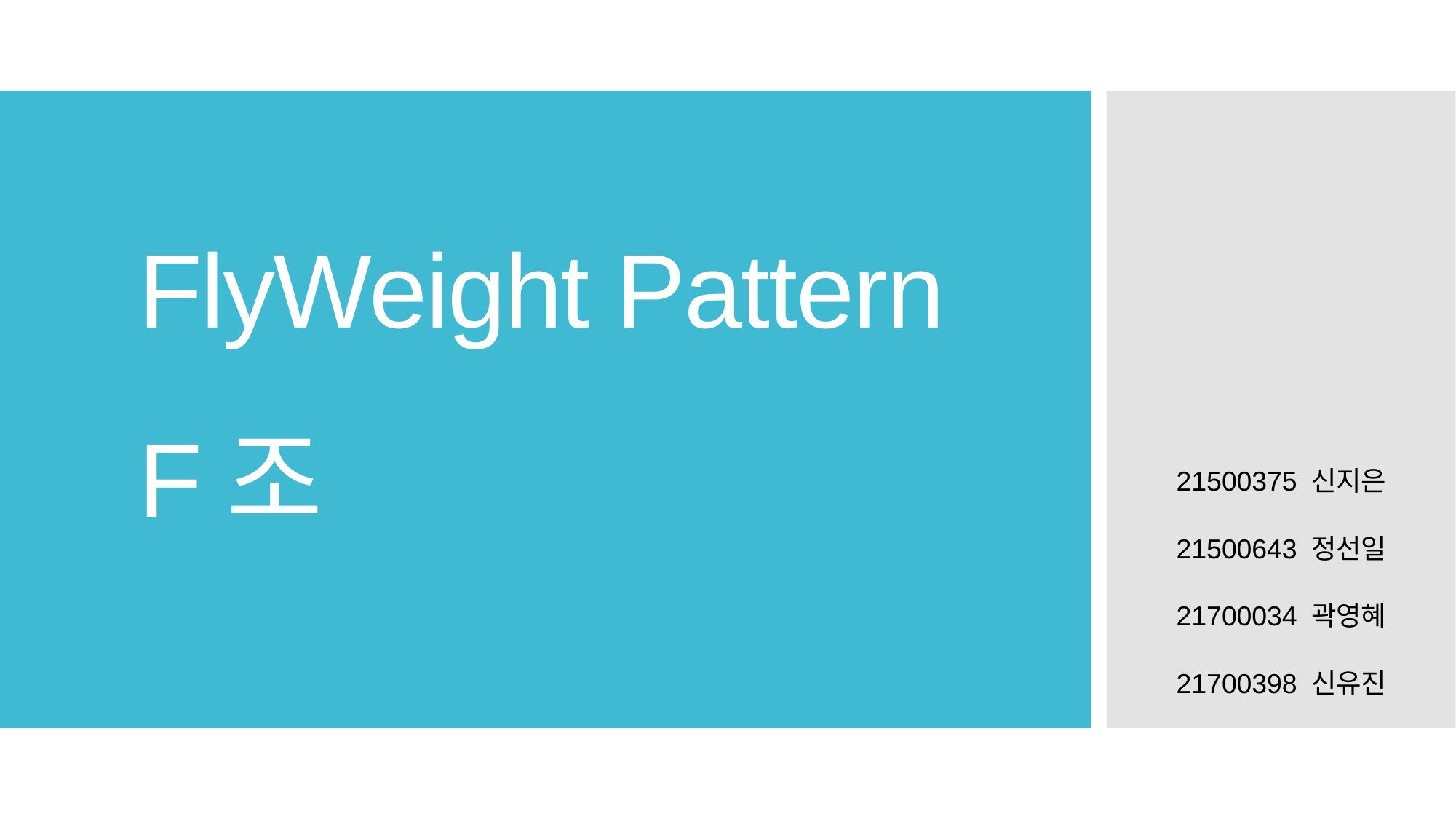

# FlyWeight Pattern F조
21500375 신지은
21500643 정선일
21700034 곽영혜
21700398 신유진